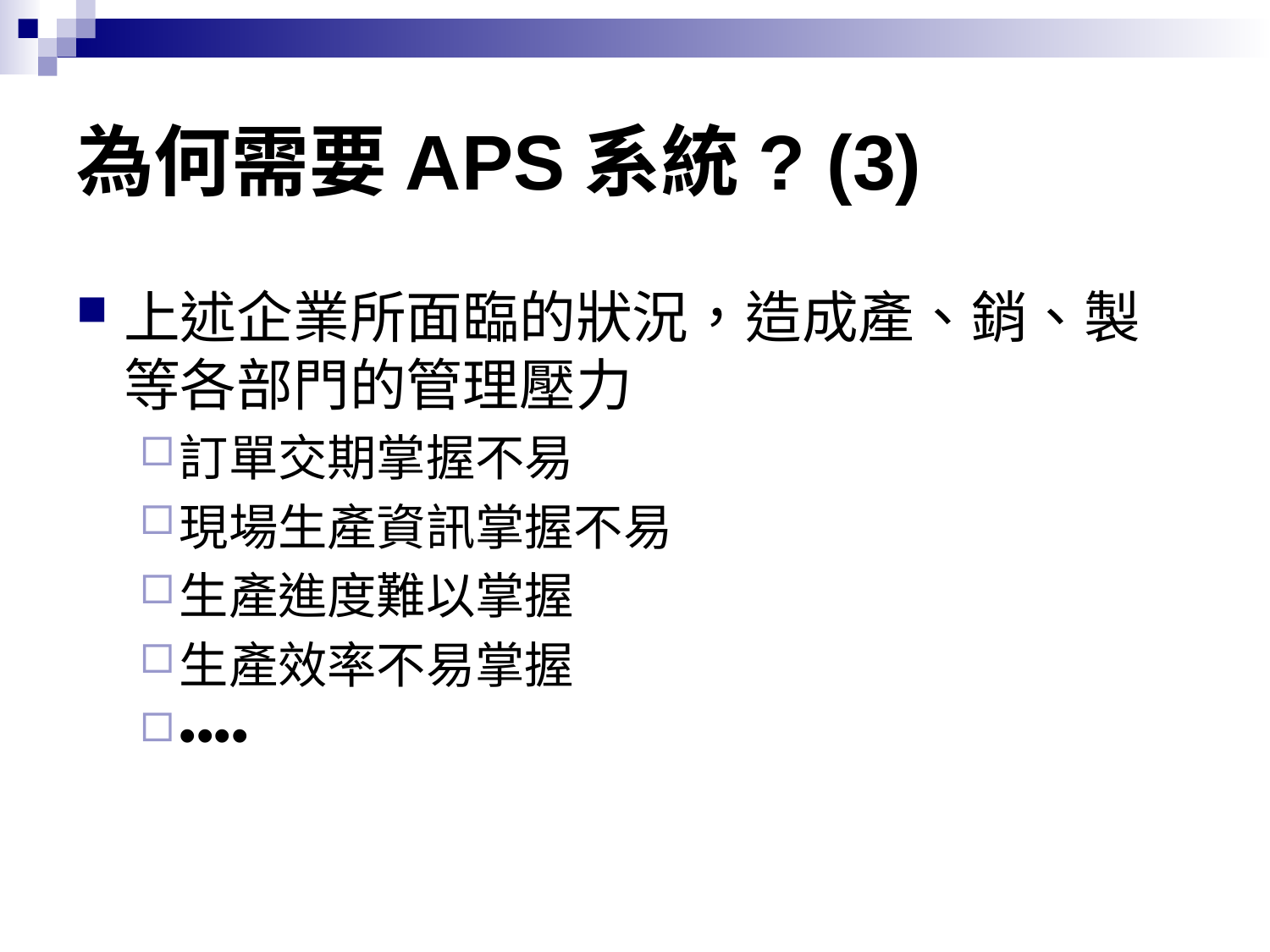

# 為何需要APS系統? (3)
上述企業所面臨的狀況，造成產、銷、製等各部門的管理壓力
訂單交期掌握不易
現場生產資訊掌握不易
生產進度難以掌握
生產效率不易掌握
••••